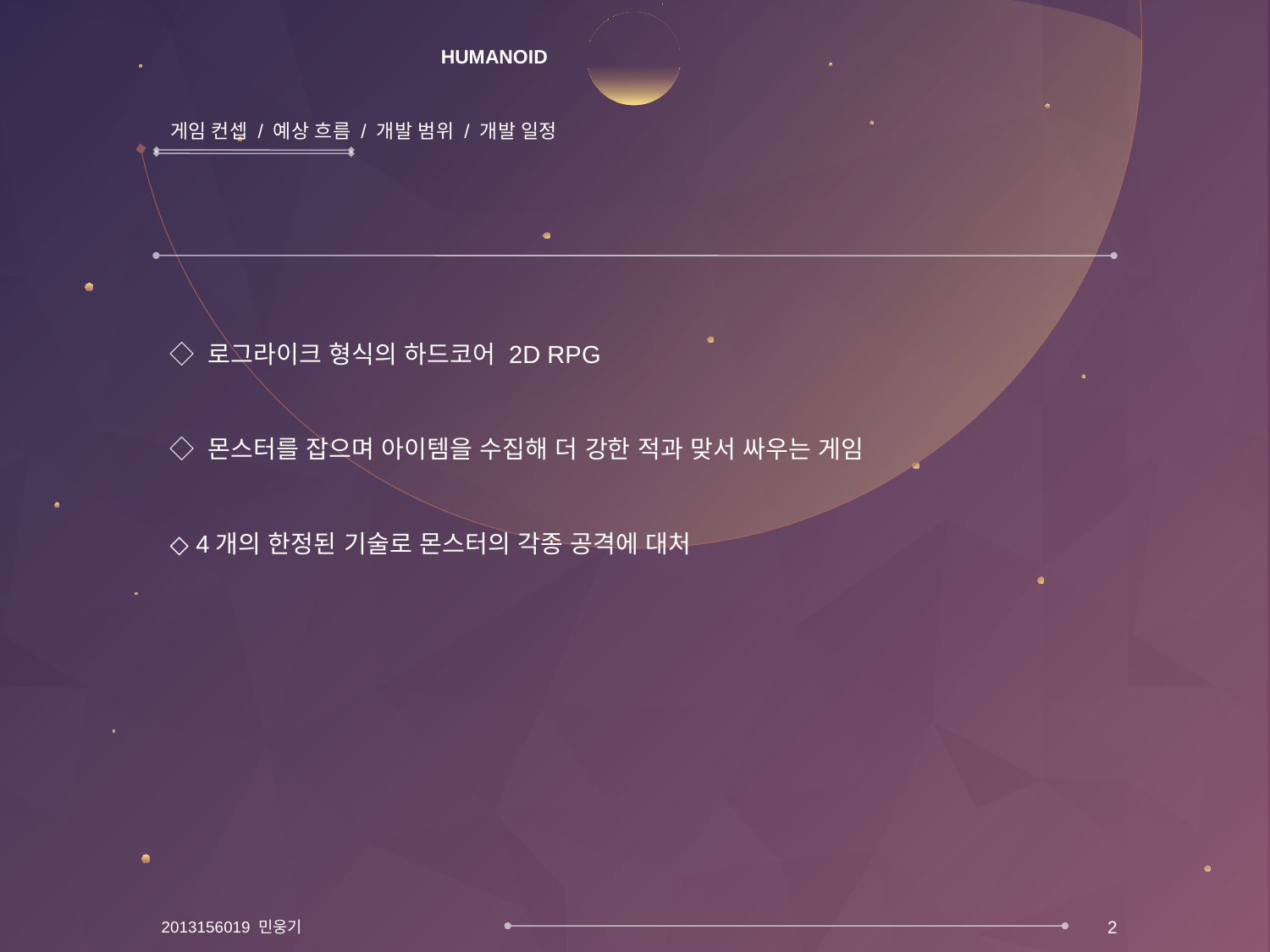

# HUMANOID
게임 컨셉 / 예상 흐름 / 개발 범위 / 개발 일정
  회피! 공격! 아이템습득! 살아남아라!
◇ 로그라이크 형식의 하드코어 2D RPG

◇ 몬스터를 잡으며 아이템을 수집해 더 강한 적과 맞서 싸우는 게임

◇ 4개의 한정된 기술로 몬스터의 각종 공격에 대처

2013156019 민웅기
2